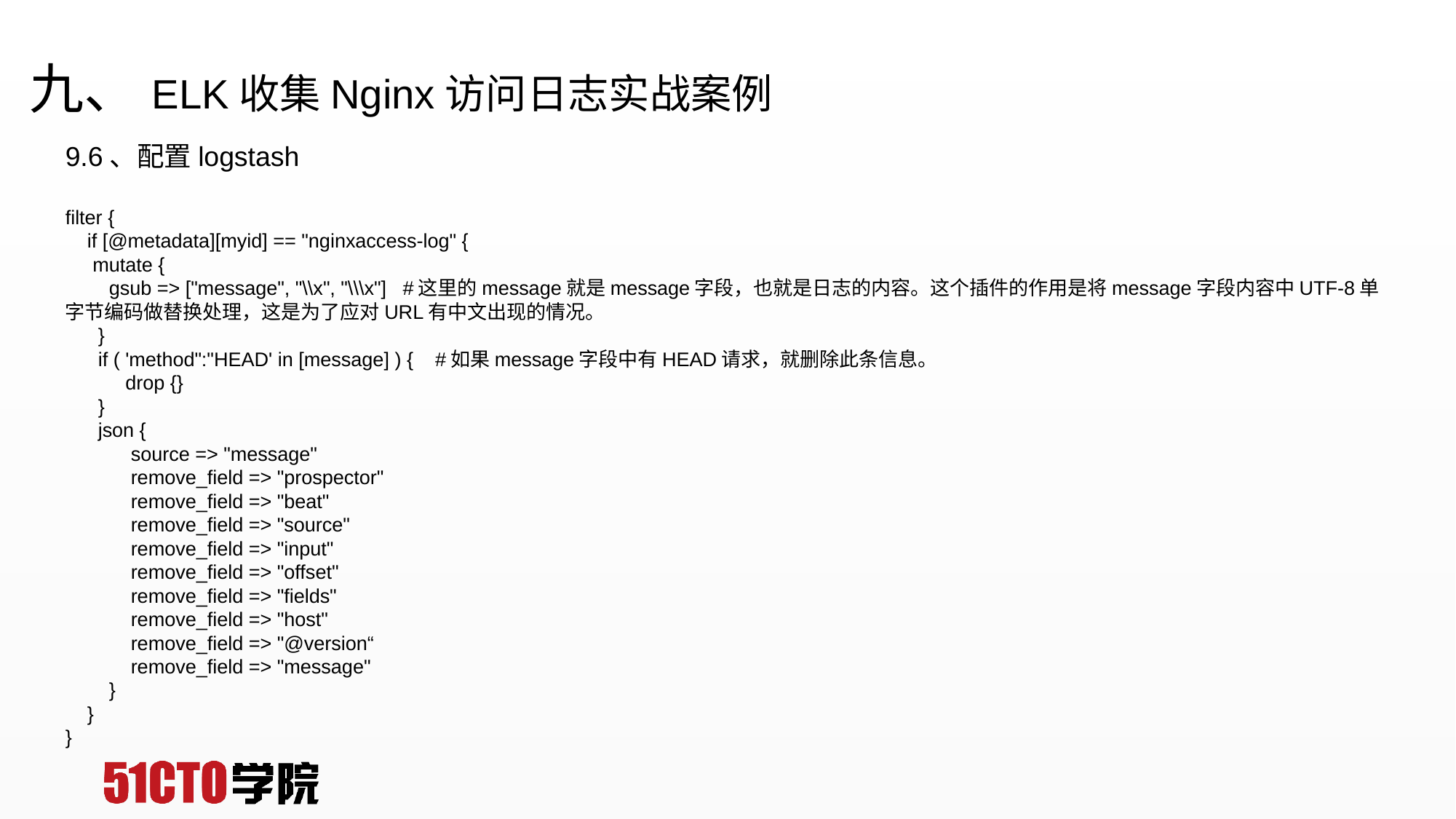

# 九、ELK收集Nginx访问日志实战案例
9.6、配置logstash

filter {
    if [@metadata][myid] == "nginxaccess-log" {
     mutate {
        gsub => ["message", "\\x", "\\\x"]   #这里的message就是message字段，也就是日志的内容。这个插件的作用是将message字段内容中UTF-8单字节编码做替换处理，这是为了应对URL有中文出现的情况。
      }
      if ( 'method":"HEAD' in [message] ) {    #如果message字段中有HEAD请求，就删除此条信息。
           drop {}
      }
      json {
            source => "message"
            remove_field => "prospector"
            remove_field => "beat"
            remove_field => "source"
            remove_field => "input"
            remove_field => "offset"
            remove_field => "fields"
            remove_field => "host"
            remove_field => "@version“
            remove_field => "message"
        }
    }
}